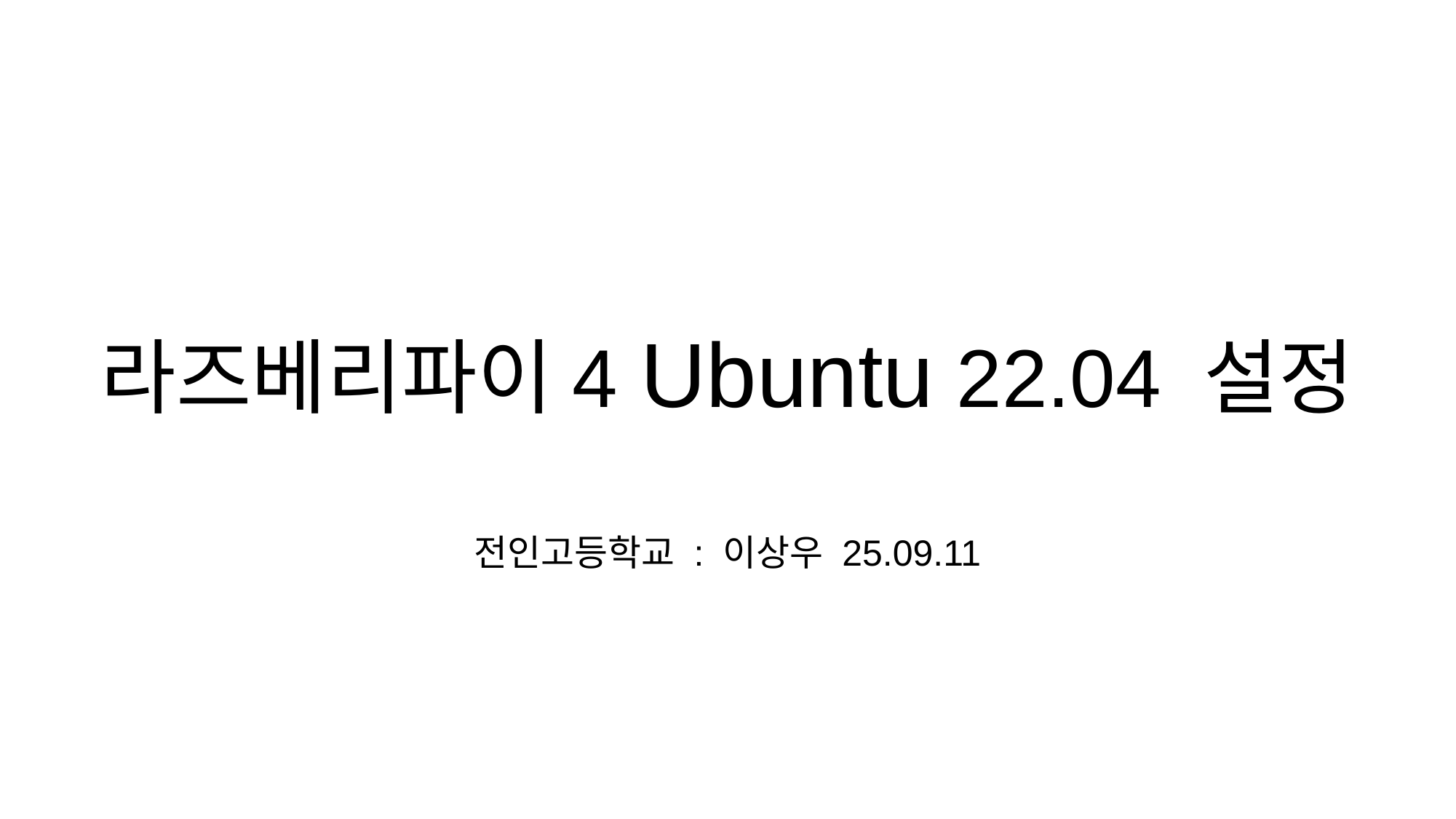

# 라즈베리파이4 Ubuntu 22.04 설정
전인고등학교 : 이상우 25.09.11